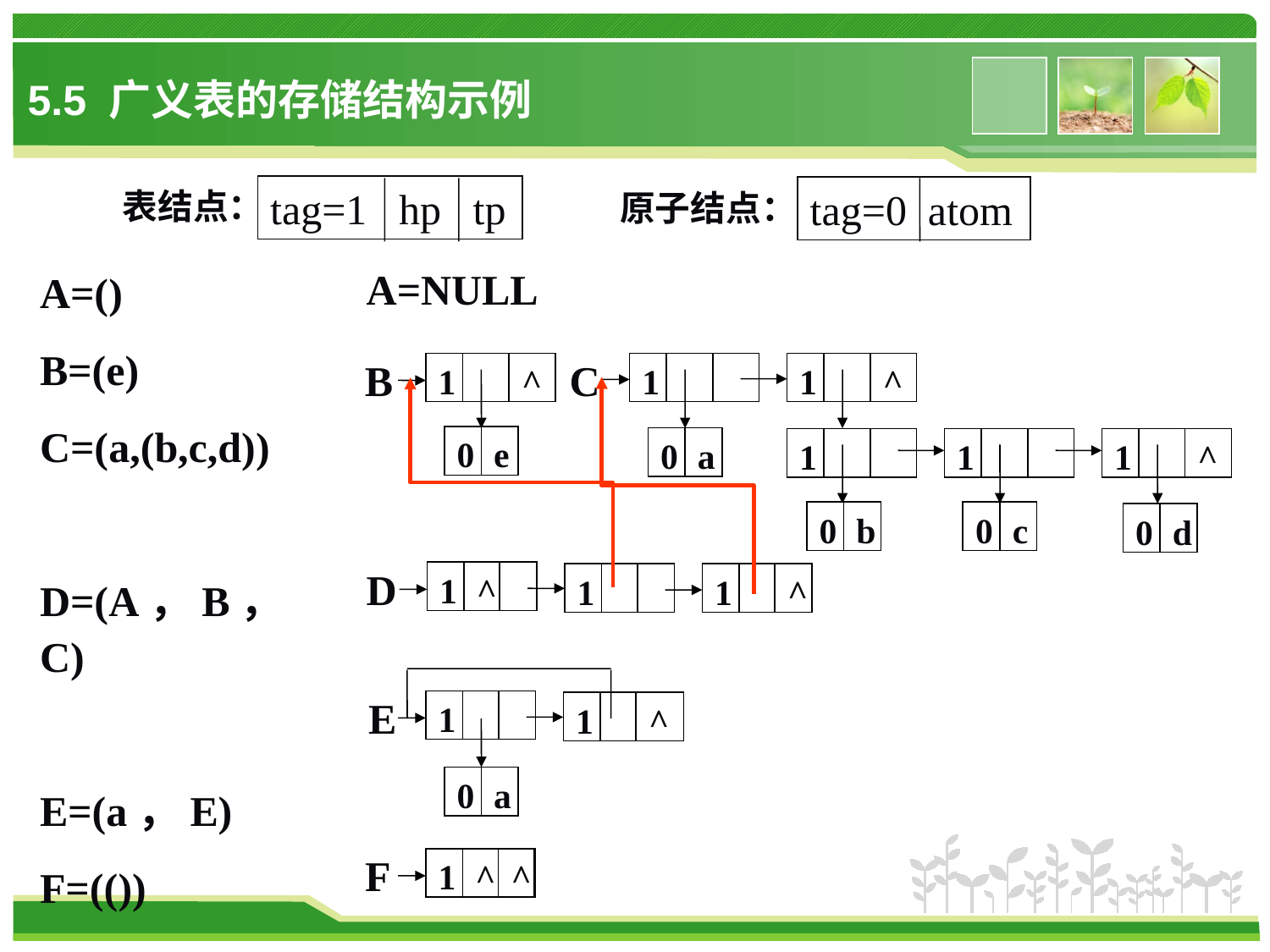

# 5.5 广义表的存储结构示例
tag=1   hp   tp

tag=0  atom

表结点：
原子结点：
A=()
B=(e)
C=(a,(b,c,d))

D=(A，B，C)

E=(a，E)
F=(())
A=NULL
B
1

^

0
e
C
1

1

^

0
a
1

1

1

^

0
b
0
c
0
d
D
1
^

1

1

^

E
1

1

^

0
a
F
1
^

^